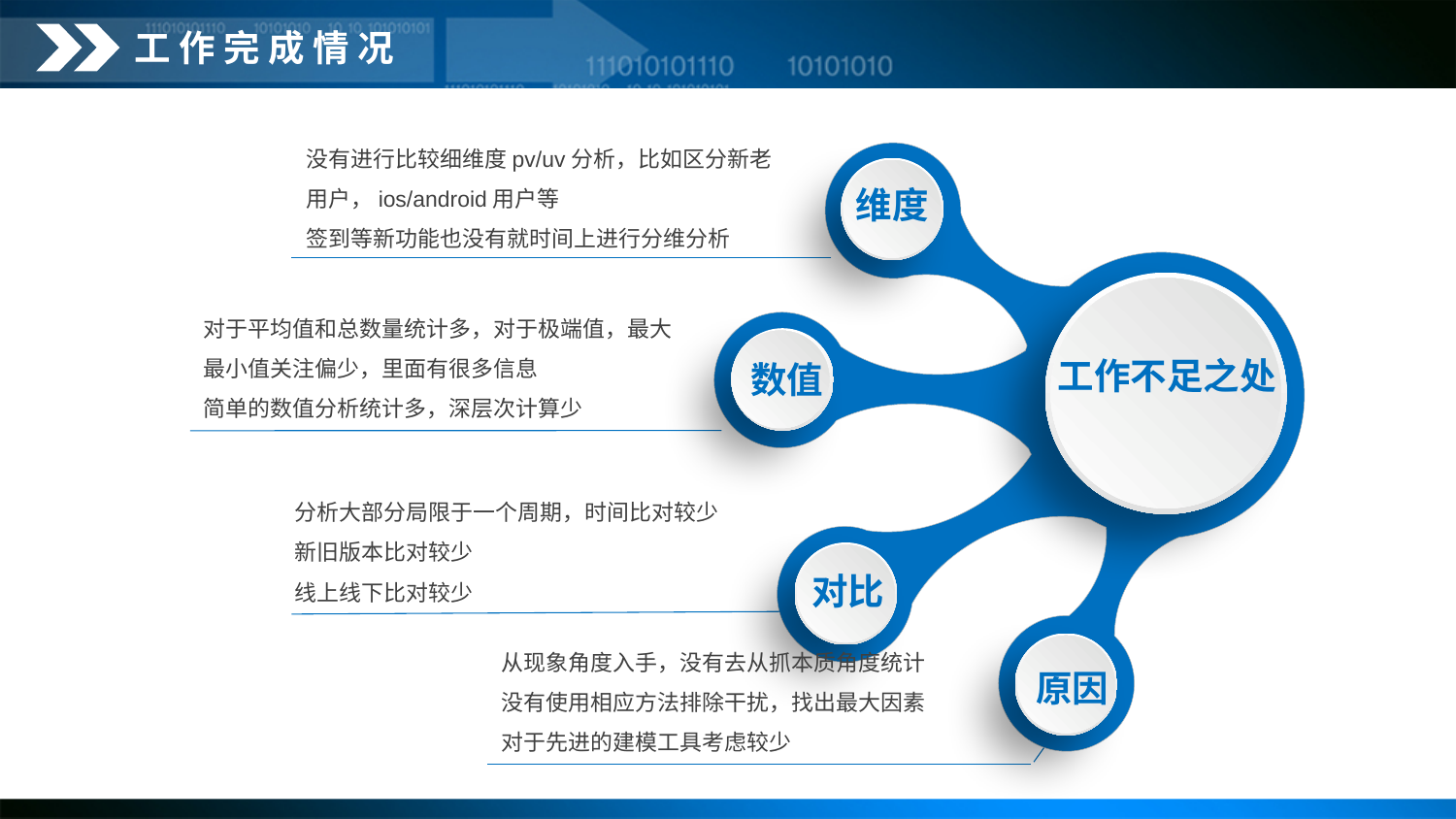

工 作 完 成 情 况

没有进行比较细维度pv/uv分析，比如区分新老用户，ios/android用户等
签到等新功能也没有就时间上进行分维分析

维度

工作不足之处
对于平均值和总数量统计多，对于极端值，最大最小值关注偏少，里面有很多信息
简单的数值分析统计多，深层次计算少

数值
分析大部分局限于一个周期，时间比对较少
新旧版本比对较少
线上线下比对较少

对比
从现象角度入手，没有去从抓本质角度统计
没有使用相应方法排除干扰，找出最大因素
对于先进的建模工具考虑较少

原因